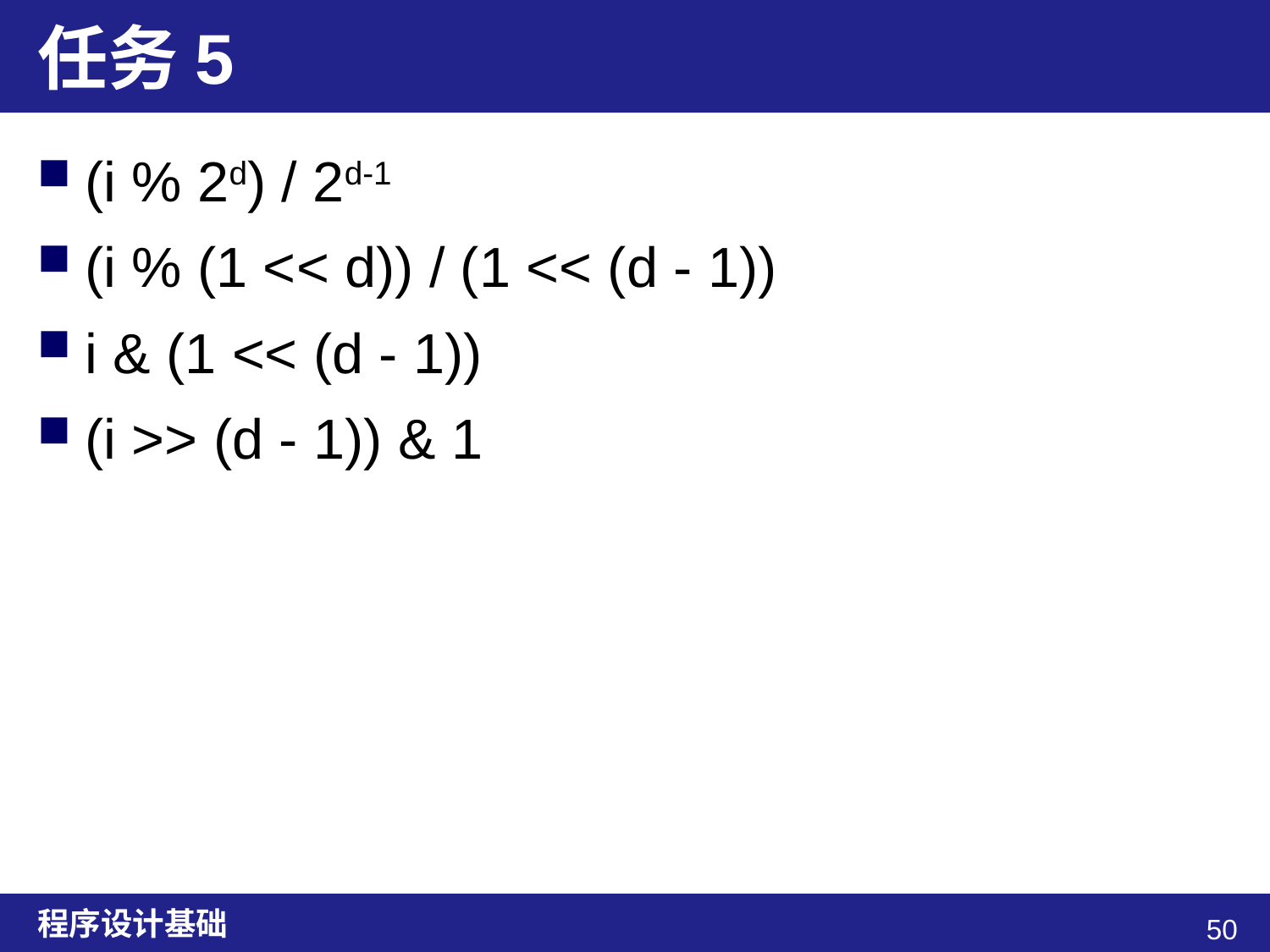

# 任务5
(i % 2d) / 2d-1
(i % (1 << d)) / (1 << (d - 1))
i & (1 << (d - 1))
(i >> (d - 1)) & 1